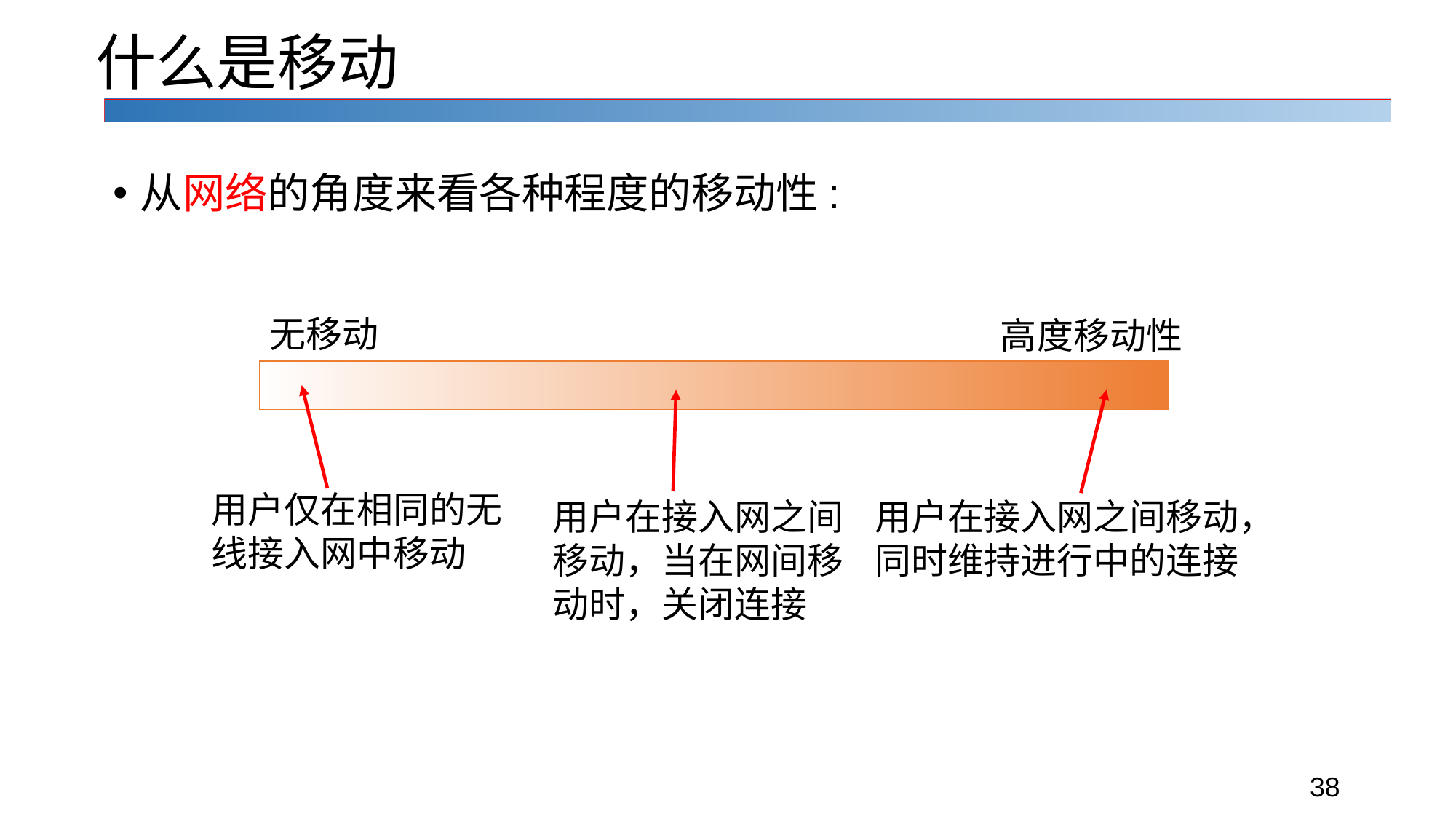

# 什么是移动

从网络的角度来看各种程度的移动性:
无移动
高度移动性

用户仅在相同的无线接入网中移动
用户在接入网之间移动，同时维持进行中的连接
用户在接入网之间移动，当在网间移动时，关闭连接
38